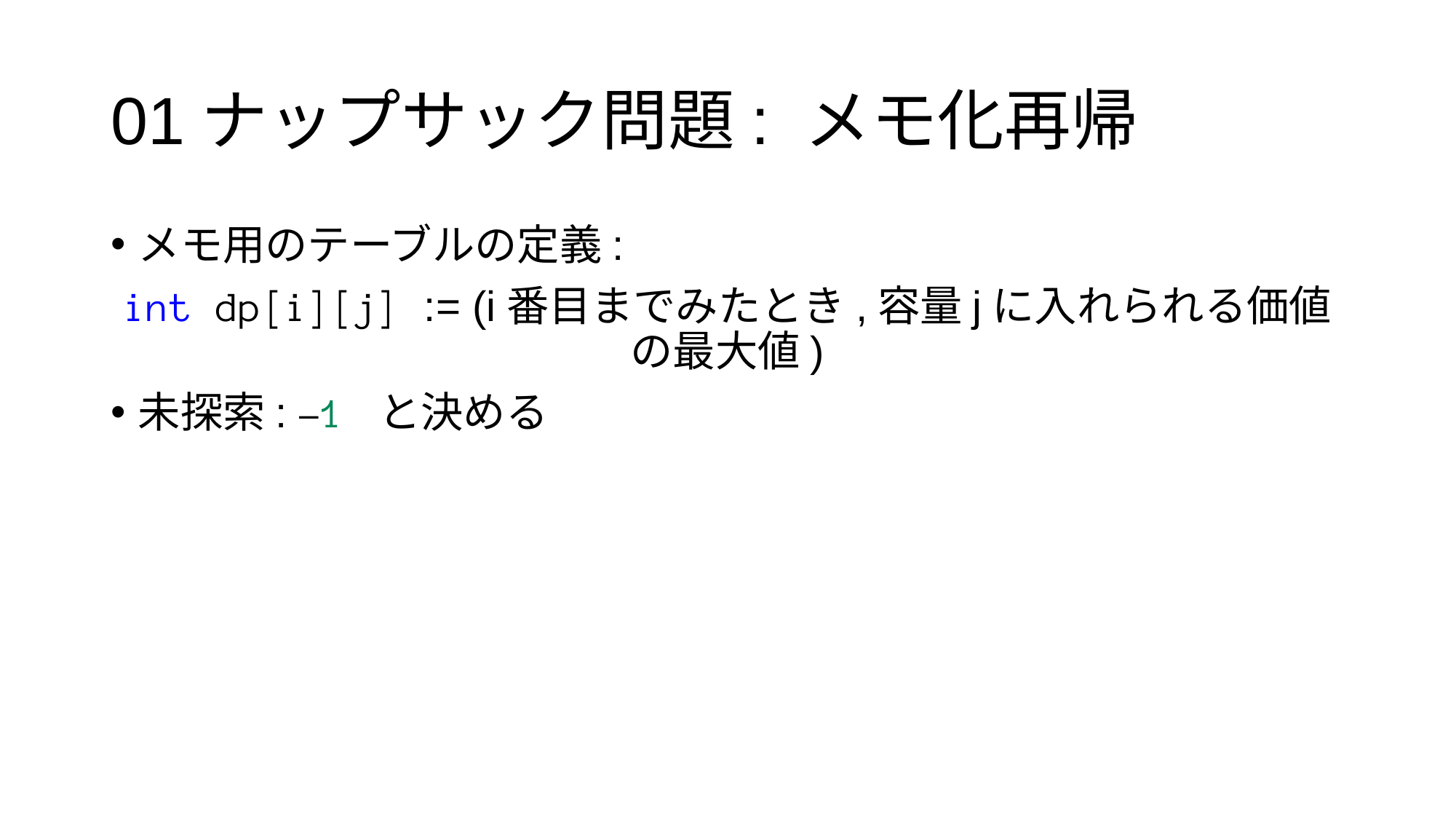

# 01ナップサック問題: メモ化再帰
メモ用のテーブルの定義:
int dp[i][j] := (i番目までみたとき,容量jに入れられる価値の最大値)
未探索: -1 と決める